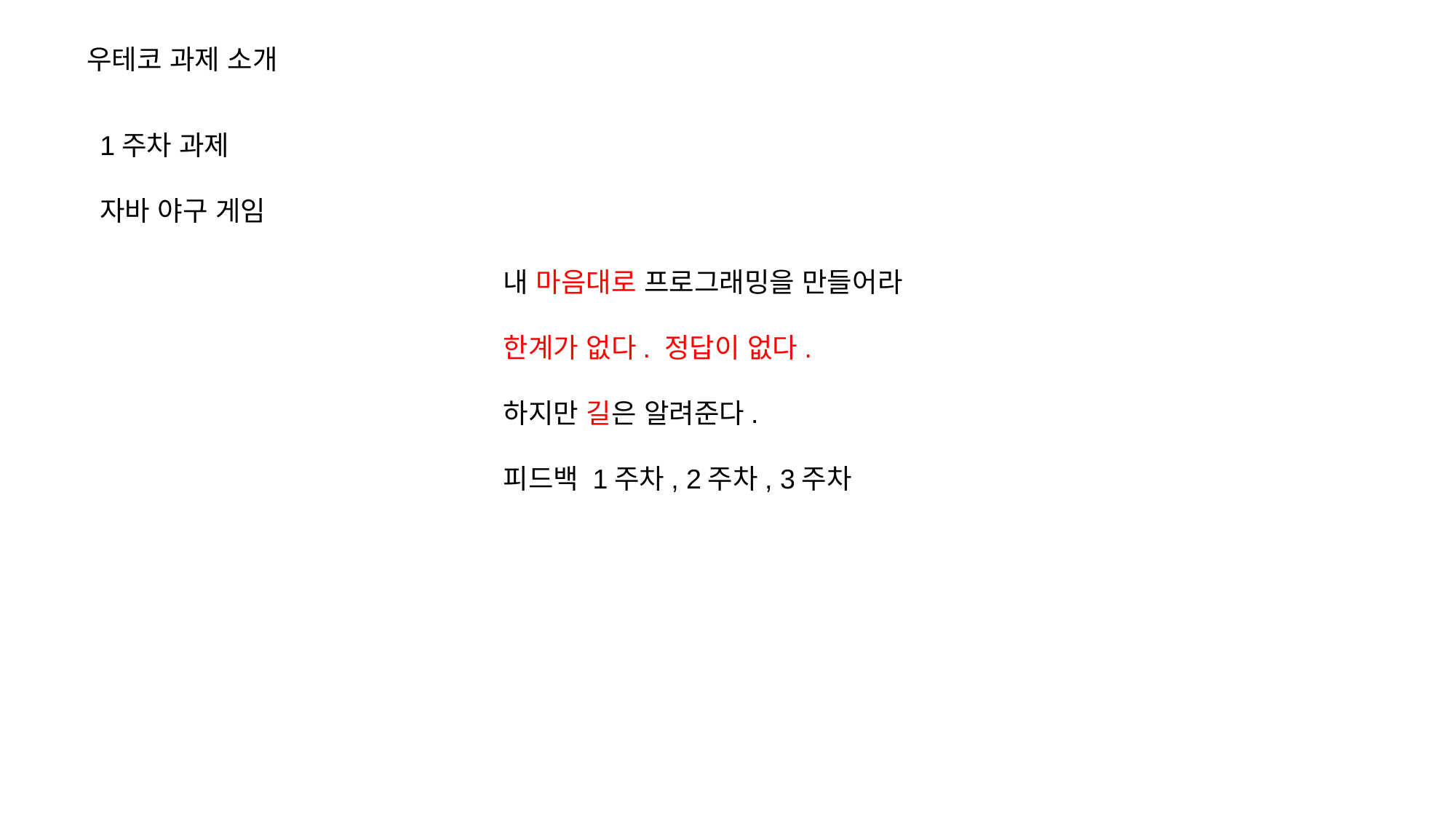

우테코 과제 소개
1주차 과제

자바 야구 게임

내 마음대로 프로그래밍을 만들어라

한계가 없다. 정답이 없다.

하지만 길은 알려준다.

피드백 1주차, 2주차, 3주차